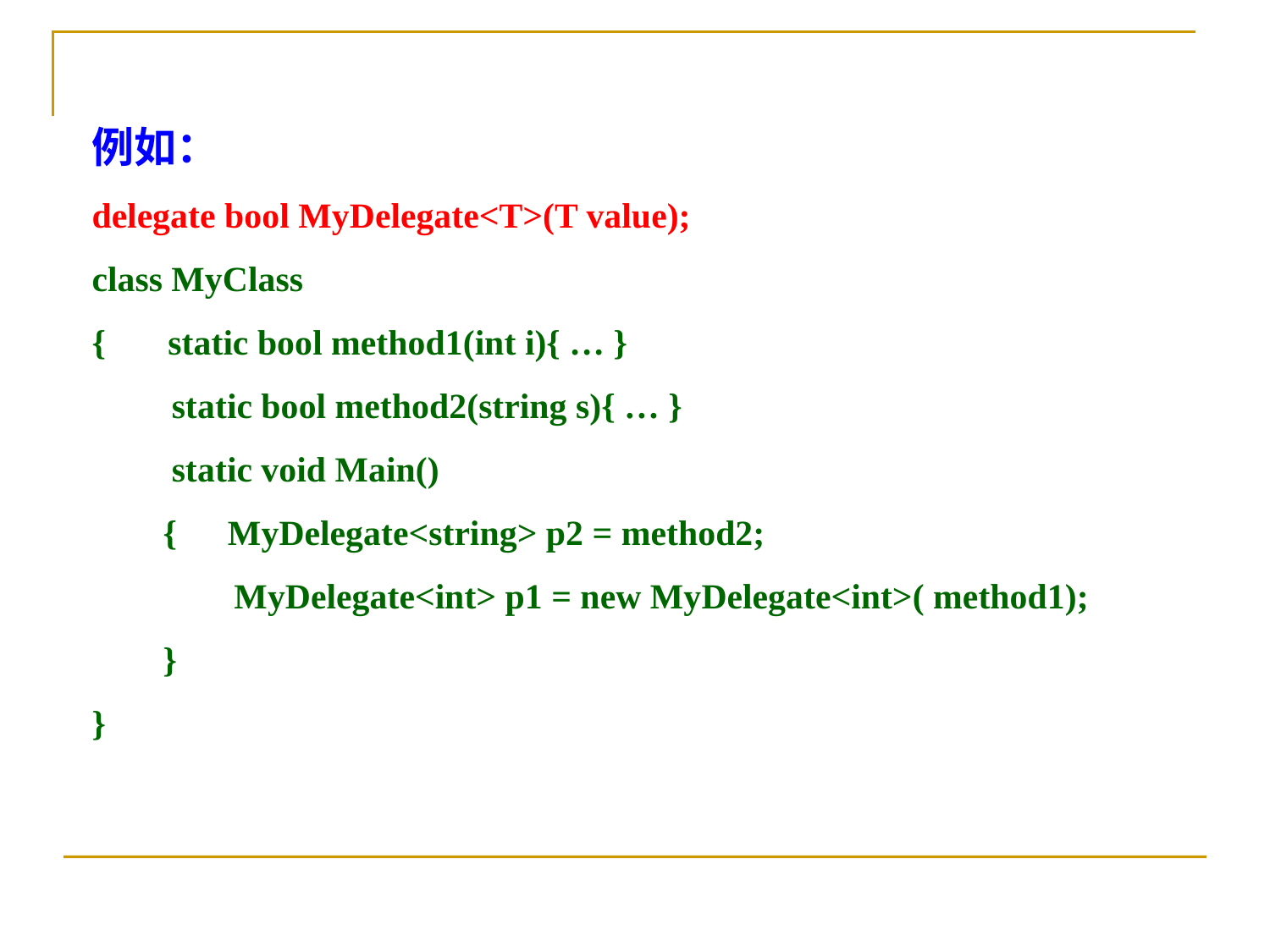

例如：
delegate bool MyDelegate<T>(T value);
class MyClass
{       static bool method1(int i){ … }
         static bool method2(string s){ … }
         static void Main()
        {	 MyDelegate<string> p2 = method2;
                MyDelegate<int> p1 = new MyDelegate<int>( method1);
        }
}